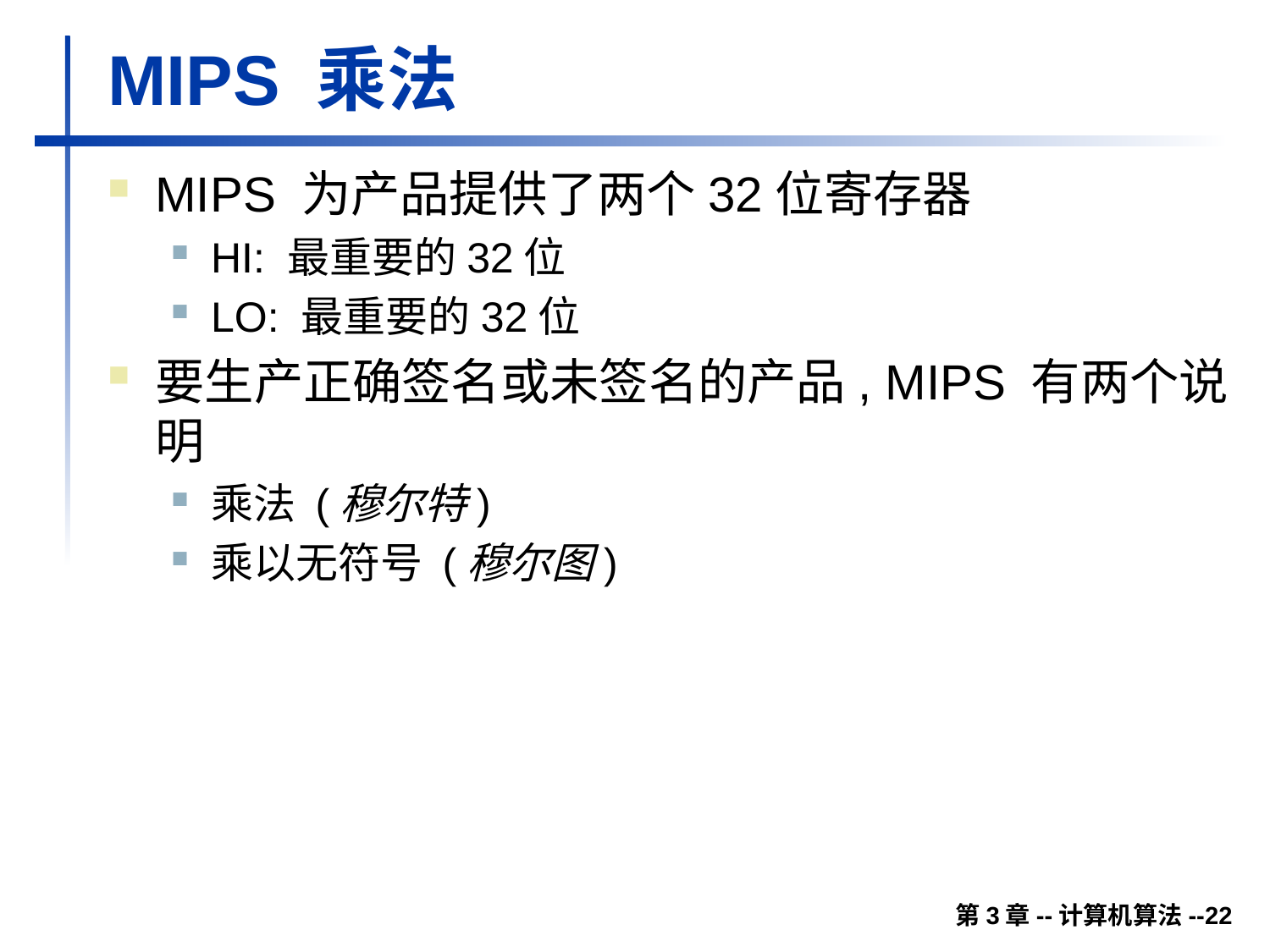

# MIPS 乘法
MIPS 为产品提供了两个32位寄存器
HI: 最重要的32位
LO: 最重要的32位
要生产正确签名或未签名的产品, MIPS 有两个说明
乘法 (穆尔特)
乘以无符号 (穆尔图)

第3章--计算机算法--22